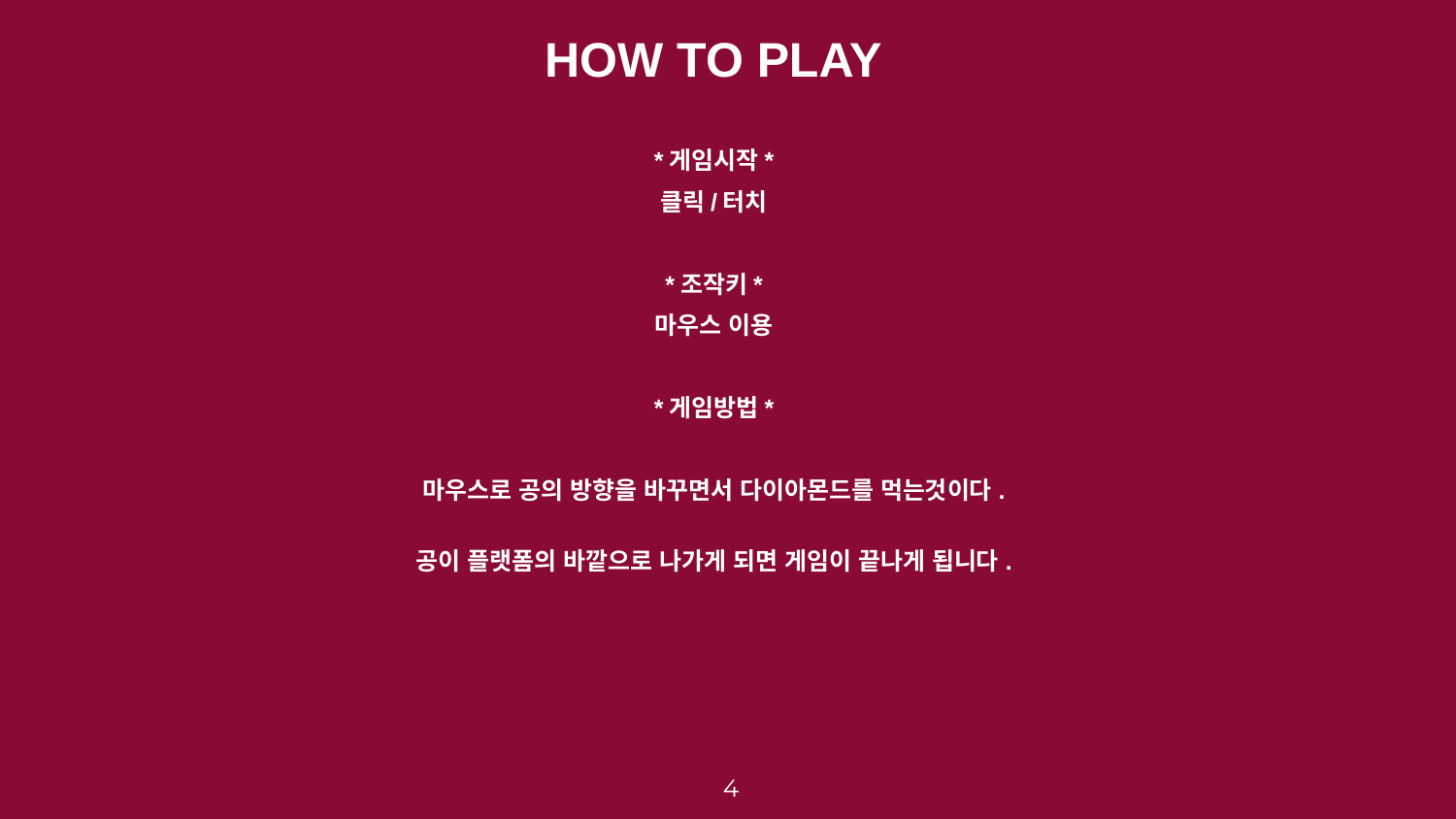

HOW TO PLAY
*게임시작*
클릭/터치

*조작키*
마우스 이용

*게임방법*

마우스로 공의 방향을 바꾸면서 다이아몬드를 먹는것이다.

         공이 플랫폼의 바깥으로 나가게 되면 게임이 끝나게 됩니다.

4